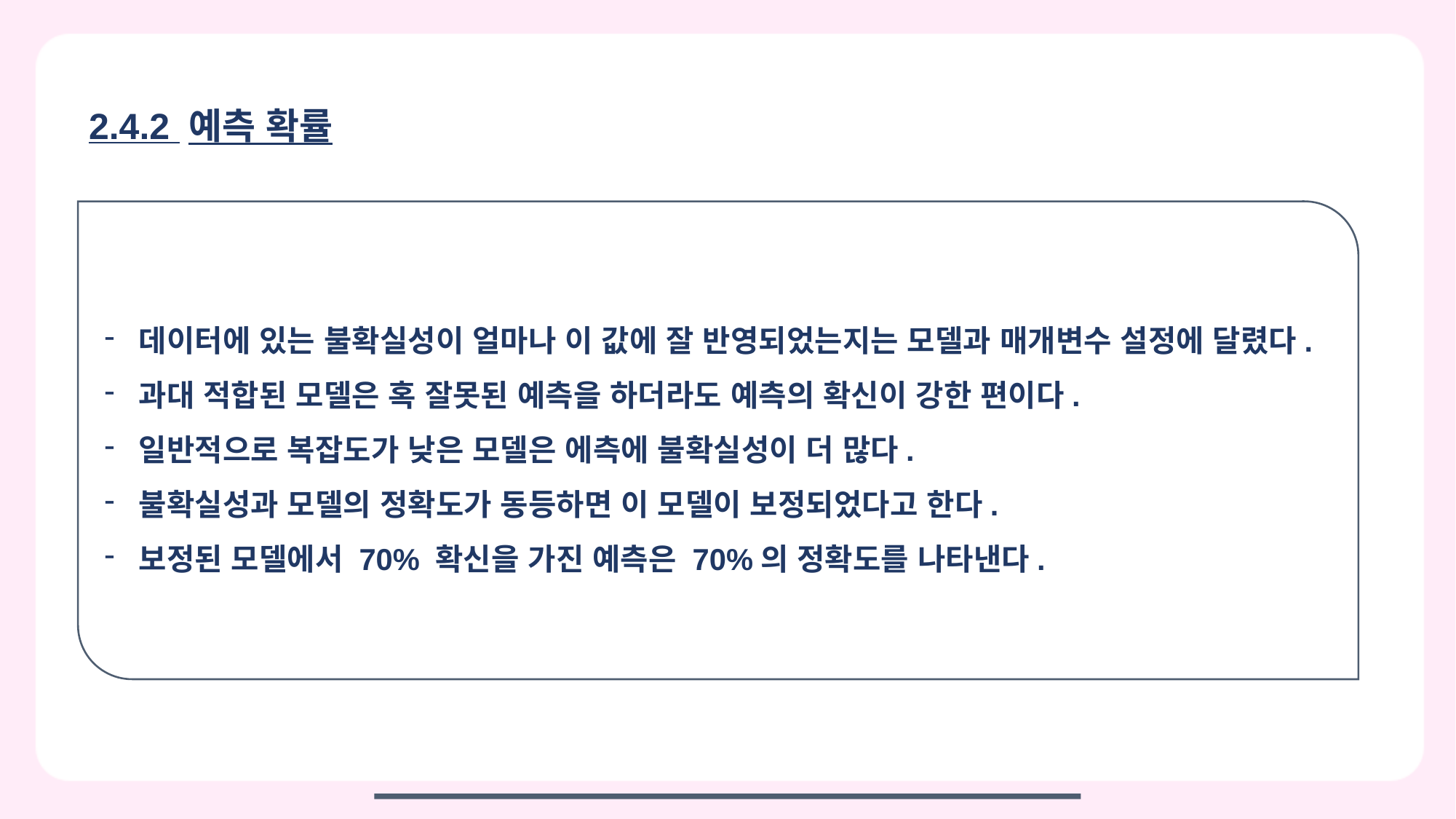

2.4.2 예측 확률
데이터에 있는 불확실성이 얼마나 이 값에 잘 반영되었는지는 모델과 매개변수 설정에 달렸다.
과대 적합된 모델은 혹 잘못된 예측을 하더라도 예측의 확신이 강한 편이다.
일반적으로 복잡도가 낮은 모델은 에측에 불확실성이 더 많다.
불확실성과 모델의 정확도가 동등하면 이 모델이 보정되었다고 한다.
보정된 모델에서 70% 확신을 가진 예측은 70%의 정확도를 나타낸다.